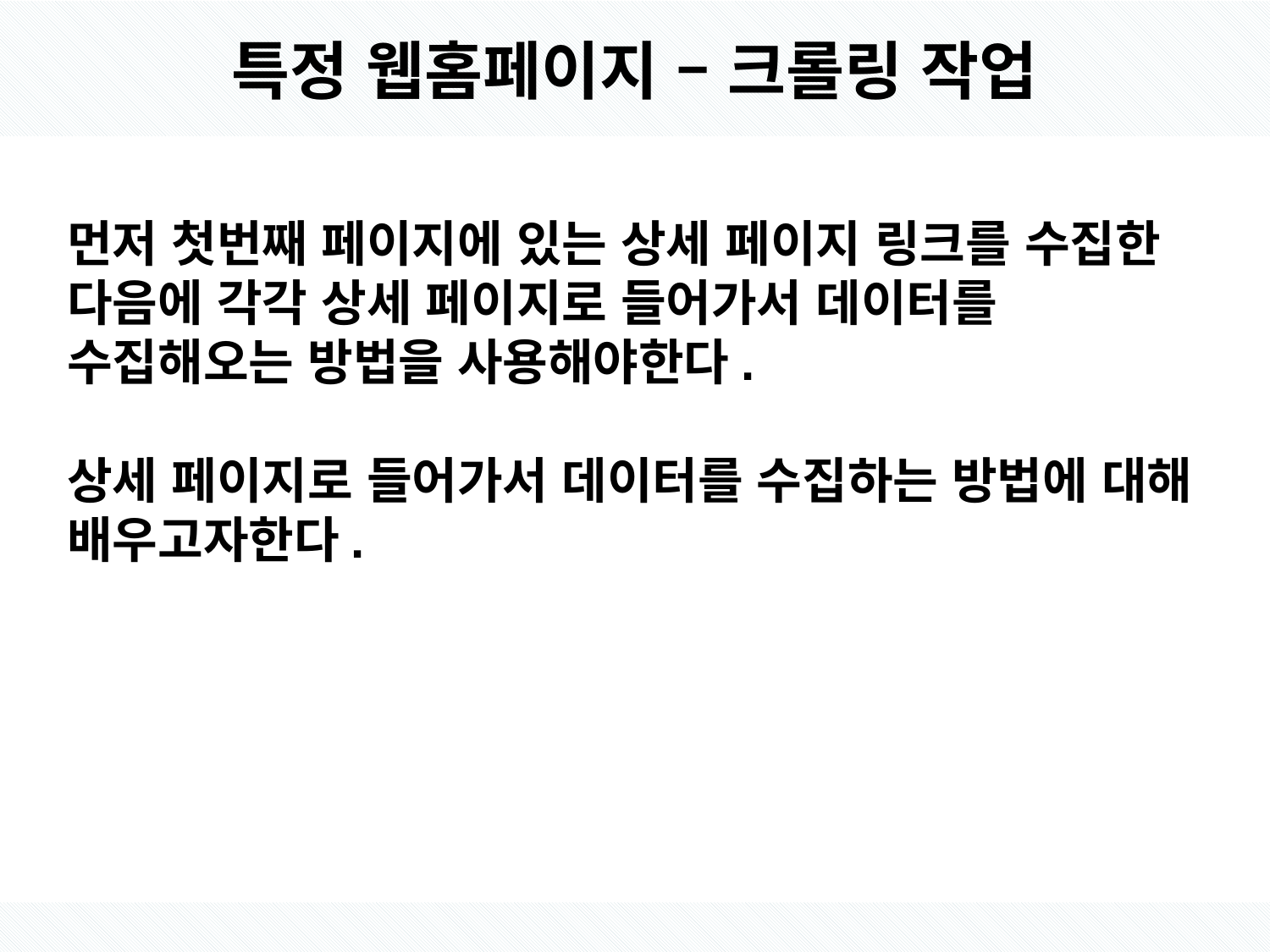

# 특정 웹홈페이지 – 크롤링 작업
먼저 첫번째 페이지에 있는 상세 페이지 링크를 수집한 다음에 각각 상세 페이지로 들어가서 데이터를 수집해오는 방법을 사용해야한다.

상세 페이지로 들어가서 데이터를 수집하는 방법에 대해 배우고자한다.